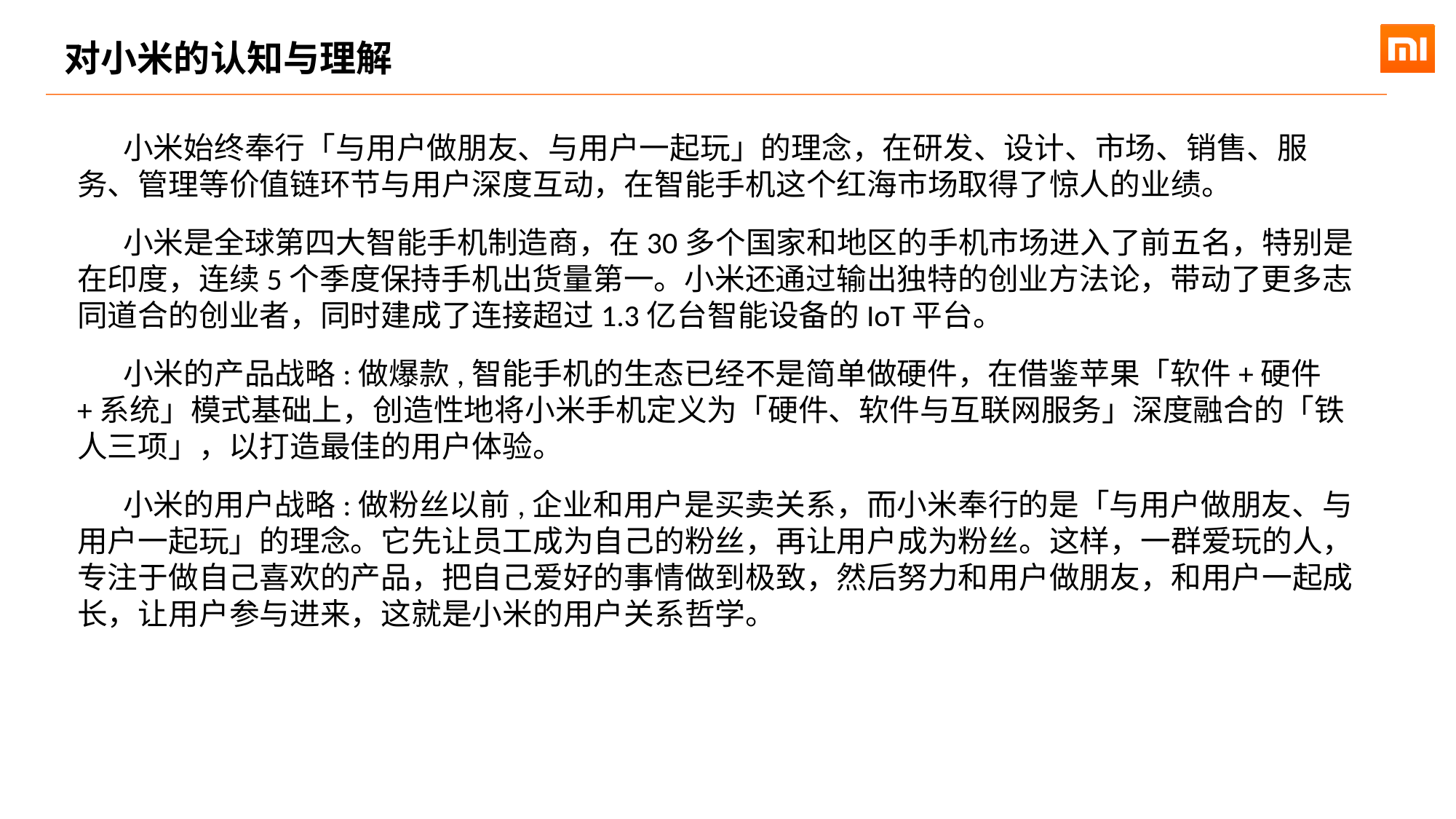

对小米的认知与理解
    小米始终奉行「与用户做朋友、与用户一起玩」的理念，在研发、设计、市场、销售、服务、管理等价值链环节与用户深度互动，在智能手机这个红海市场取得了惊人的业绩。
    小米是全球第四大智能手机制造商，在30多个国家和地区的手机市场进入了前五名，特别是在印度，连续5个季度保持手机出货量第一。小米还通过输出独特的创业方法论，带动了更多志同道合的创业者，同时建成了连接超过1.3亿台智能设备的IoT平台。
    小米的产品战略:做爆款,智能手机的生态已经不是简单做硬件，在借鉴苹果「软件+硬件+系统」模式基础上，创造性地将小米手机定义为「硬件、软件与互联网服务」深度融合的「铁人三项」，以打造最佳的用户体验。
    小米的用户战略:做粉丝以前,企业和用户是买卖关系，而小米奉行的是「与用户做朋友、与用户一起玩」的理念。它先让员工成为自己的粉丝，再让用户成为粉丝。这样，一群爱玩的人，专注于做自己喜欢的产品，把自己爱好的事情做到极致，然后努力和用户做朋友，和用户一起成长，让用户参与进来，这就是小米的用户关系哲学。